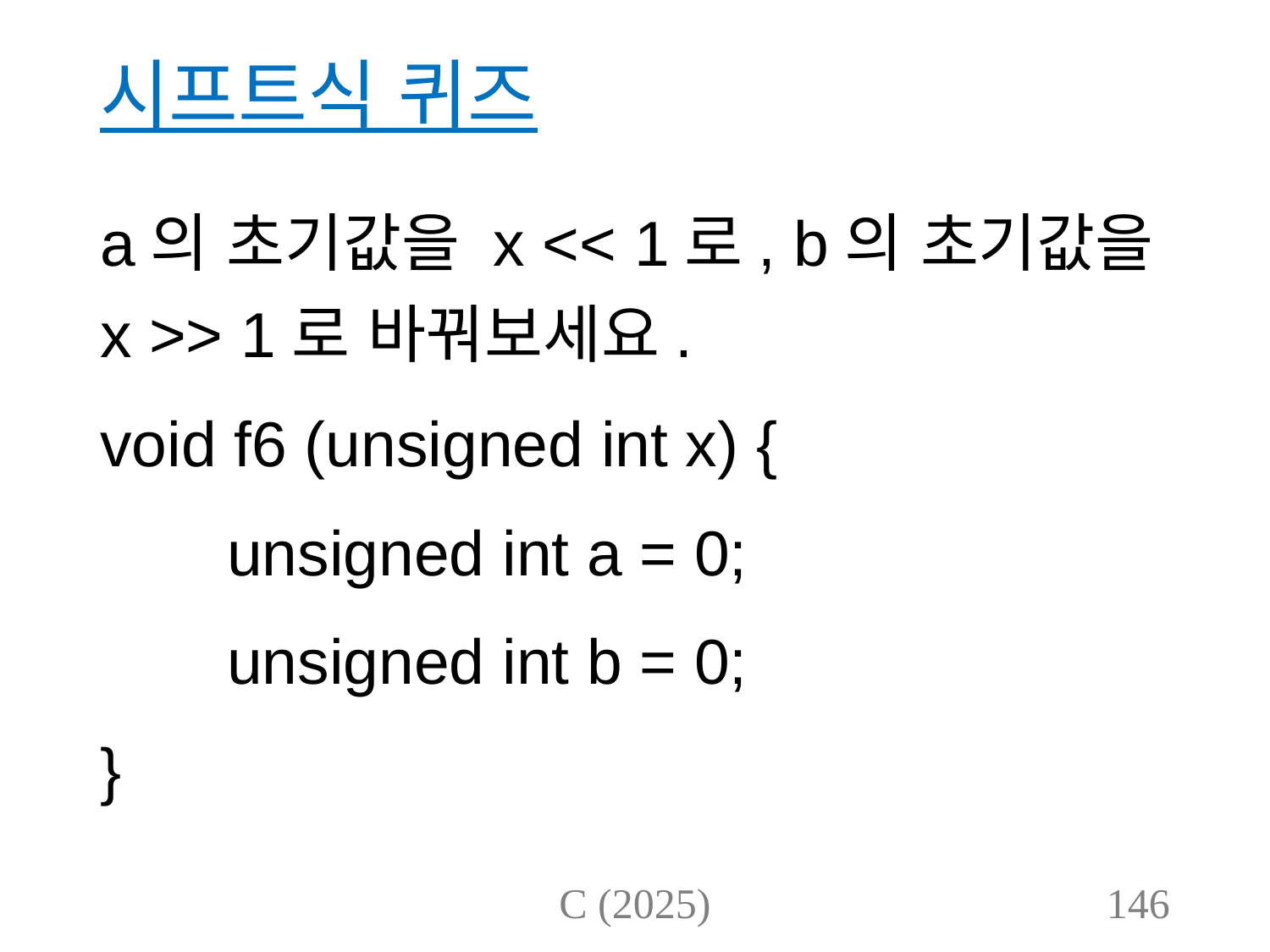

# 시프트식 퀴즈
a의 초기값을 x << 1로, b의 초기값을 x >> 1로 바꿔보세요.
void f6 (unsigned int x) {
	unsigned int a = 0;
	unsigned int b = 0;
}
C (2025)
146